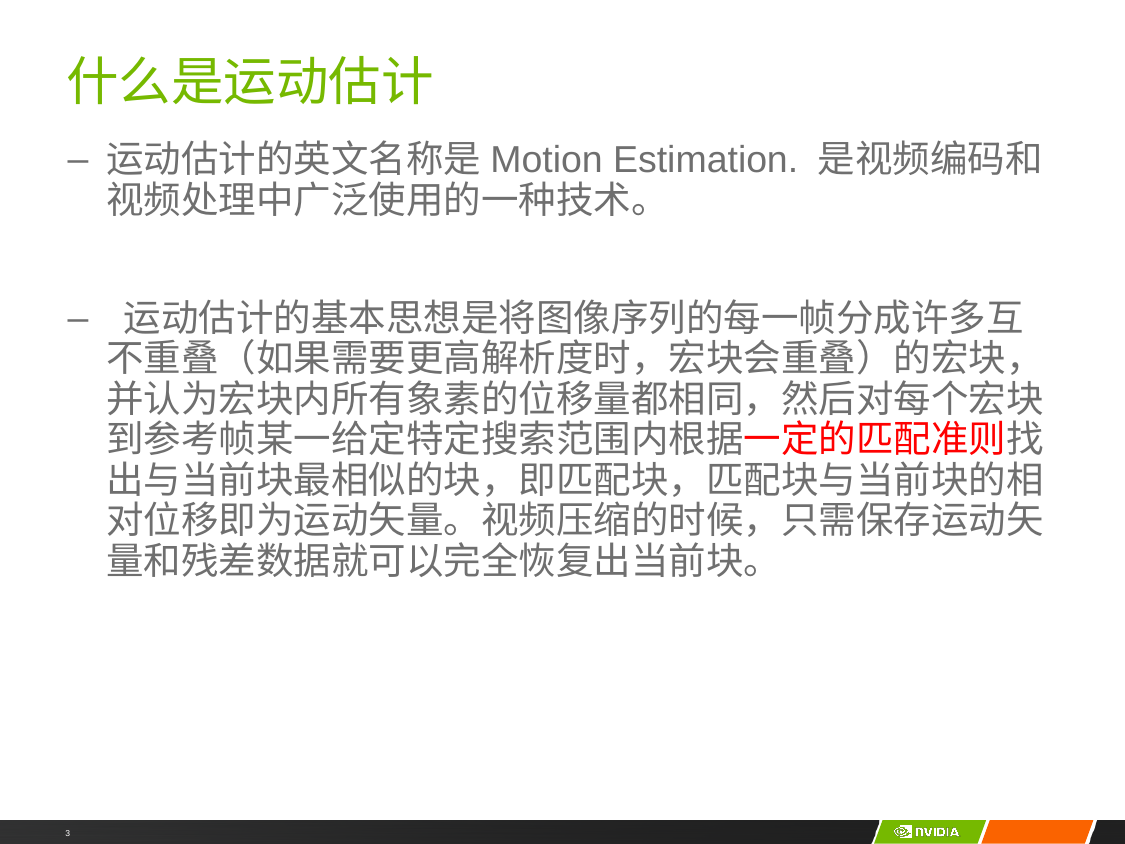

# 什么是运动估计
运动估计的英文名称是Motion Estimation. 是视频编码和视频处理中广泛使用的一种技术。

 运动估计的基本思想是将图像序列的每一帧分成许多互不重叠（如果需要更高解析度时，宏块会重叠）的宏块，并认为宏块内所有象素的位移量都相同，然后对每个宏块到参考帧某一给定特定搜索范围内根据一定的匹配准则找出与当前块最相似的块，即匹配块，匹配块与当前块的相对位移即为运动矢量。视频压缩的时候，只需保存运动矢量和残差数据就可以完全恢复出当前块。
3